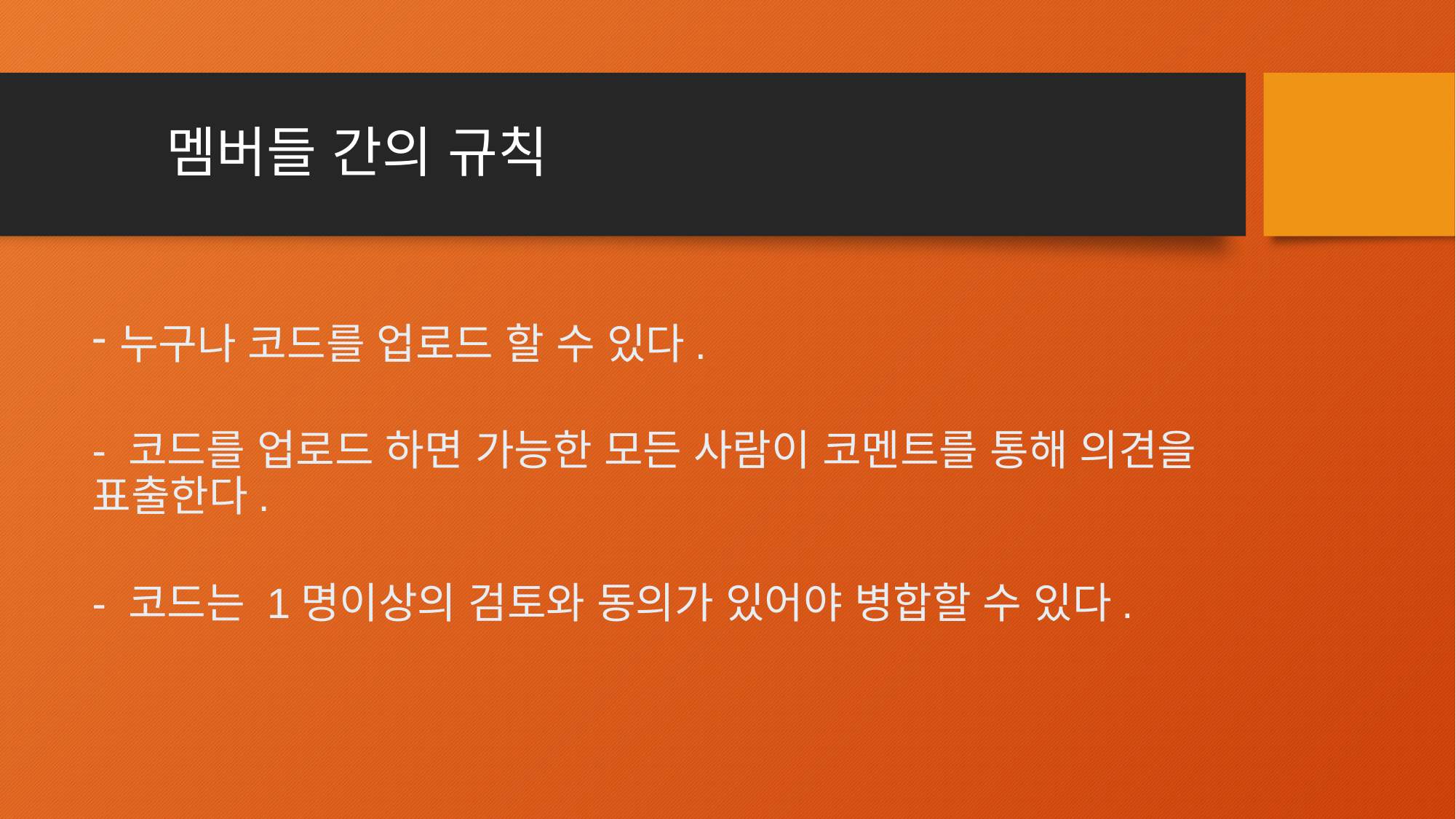

# 멤버들 간의 규칙
누구나 코드를 업로드 할 수 있다.
- 코드를 업로드 하면 가능한 모든 사람이 코멘트를 통해 의견을 표출한다.
- 코드는 1명이상의 검토와 동의가 있어야 병합할 수 있다.